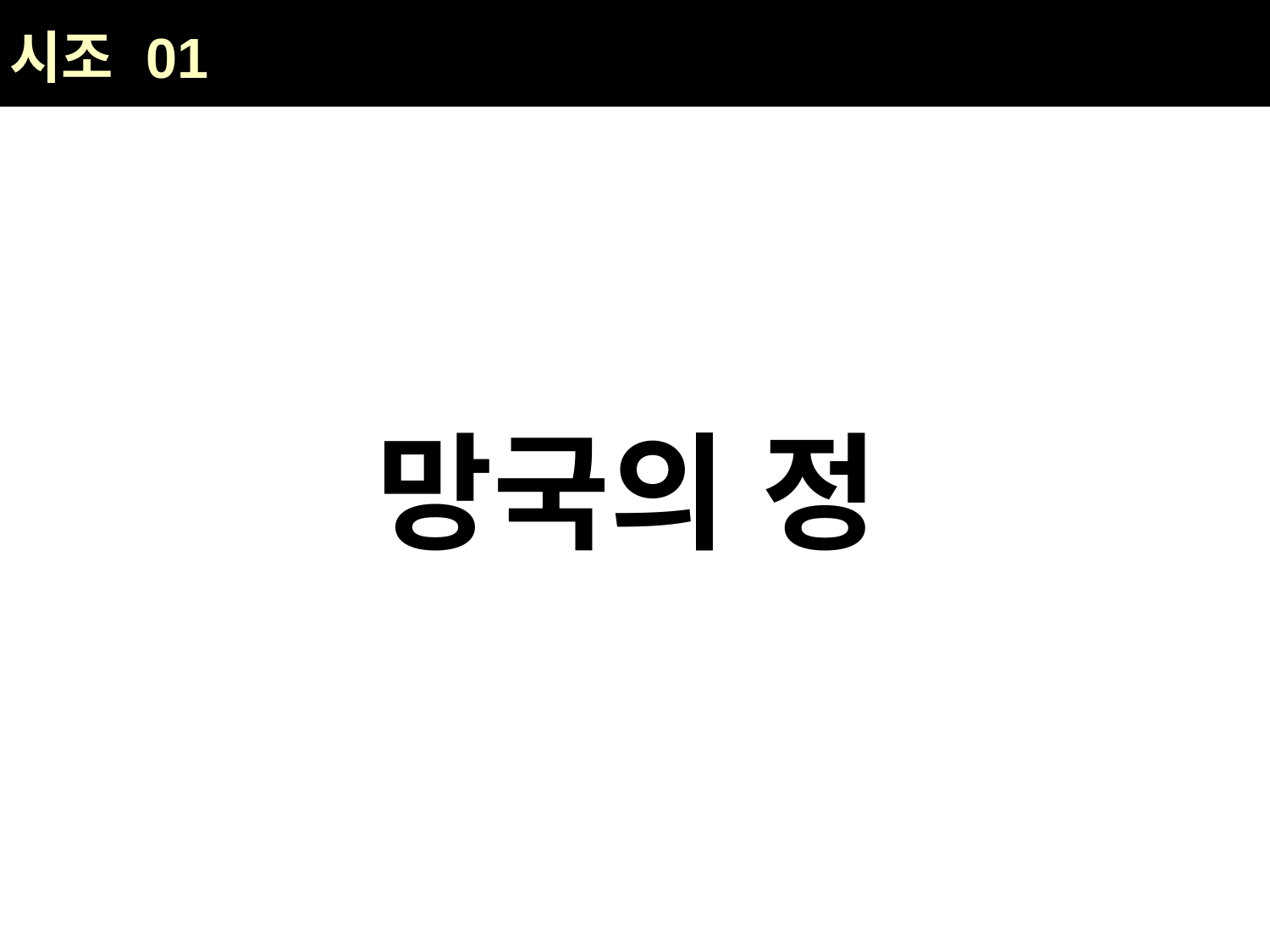

| 시조 01 |
| --- |
망국의 정